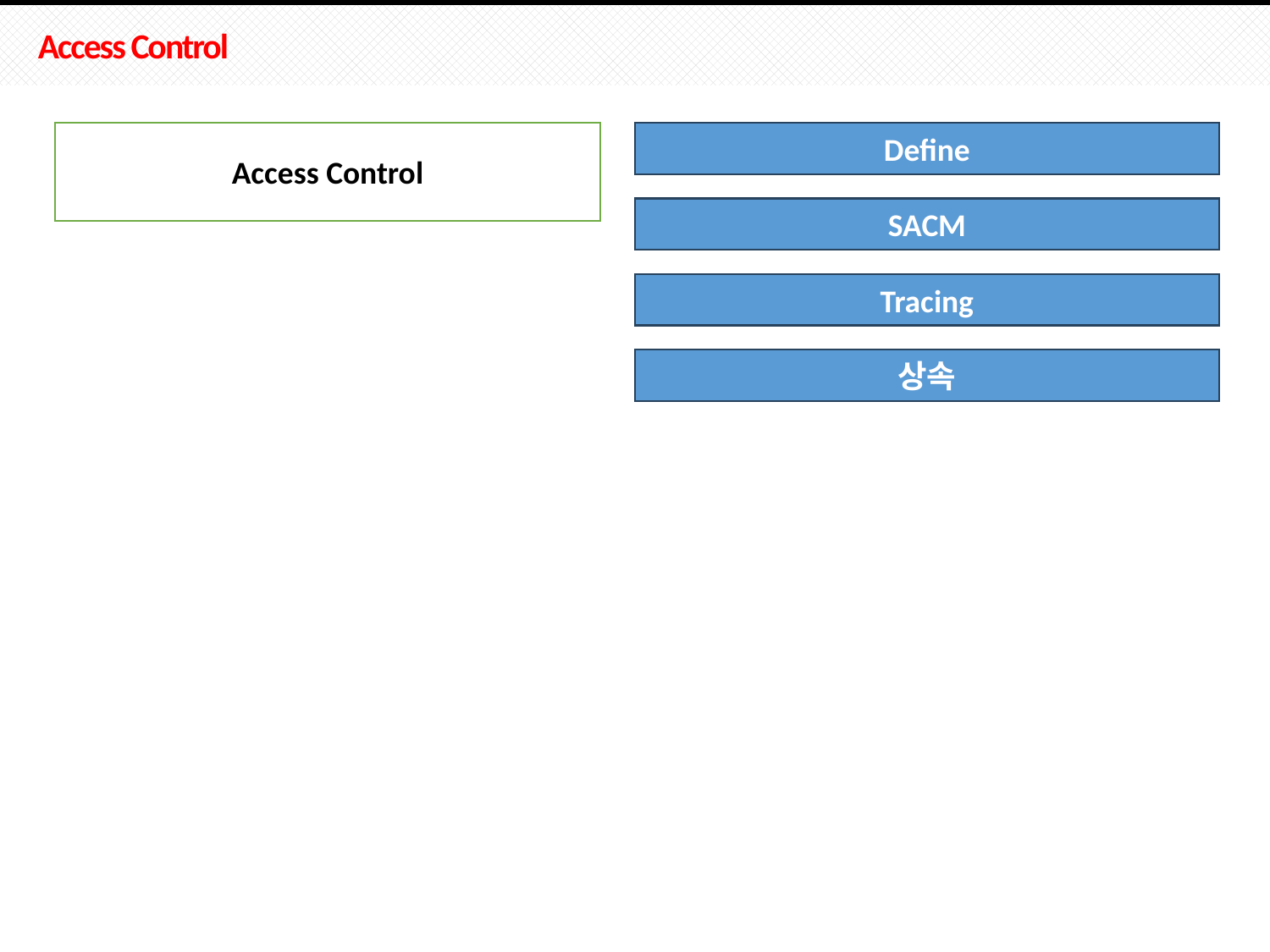

# Access Control
Access Control
Define
SACM
Tracing
상속